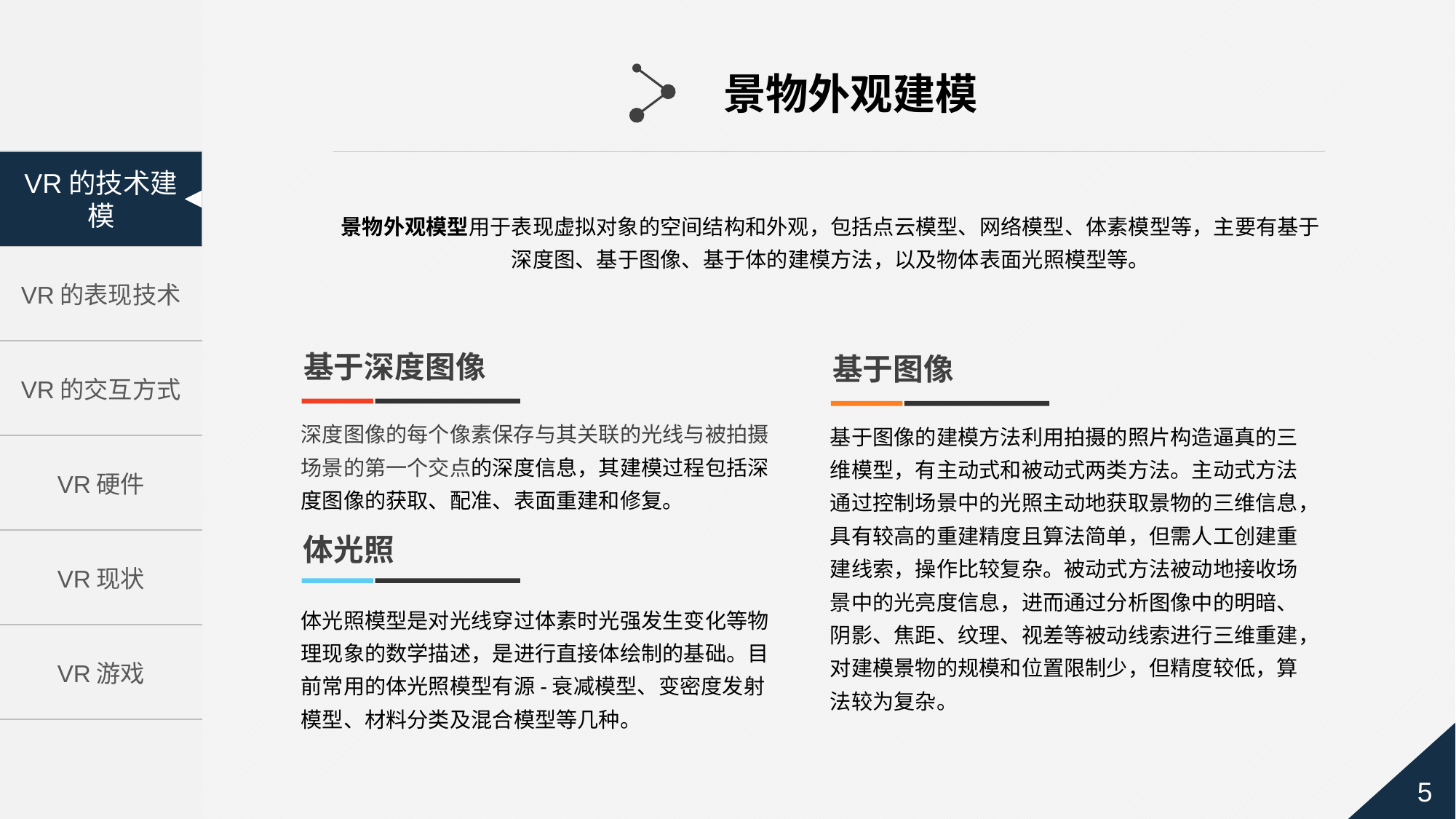

景物外观建模
景物外观模型用于表现虚拟对象的空间结构和外观，包括点云模型、网络模型、体素模型等，主要有基于深度图、基于图像、基于体的建模方法，以及物体表面光照模型等。
基于深度图像
基于图像

深度图像的每个像素保存与其关联的光线与被拍摄场景的第一个交点的深度信息，其建模过程包括深度图像的获取、配准、表面重建和修复。
基于图像的建模方法利用拍摄的照片构造逼真的三维模型，有主动式和被动式两类方法。主动式方法通过控制场景中的光照主动地获取景物的三维信息，具有较高的重建精度且算法简单，但需人工创建重建线索，操作比较复杂。被动式方法被动地接收场景中的光亮度信息，进而通过分析图像中的明暗、阴影、焦距、纹理、视差等被动线索进行三维重建，对建模景物的规模和位置限制少，但精度较低，算法较为复杂。
体光照

体光照模型是对光线穿过体素时光强发生变化等物理现象的数学描述，是进行直接体绘制的基础。目前常用的体光照模型有源-衰减模型、变密度发射模型、材料分类及混合模型等几种。